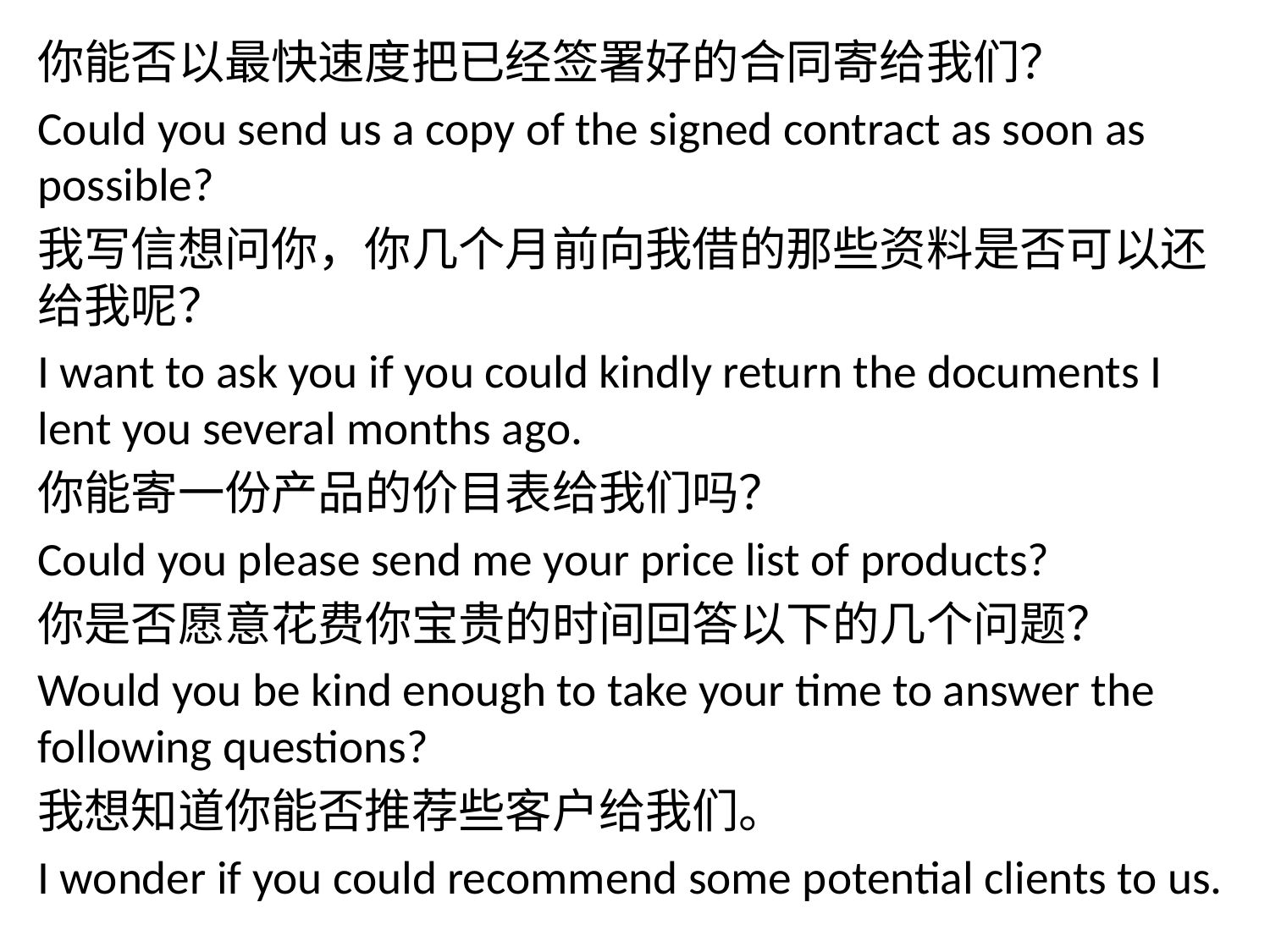

你能否以最快速度把已经签署好的合同寄给我们？
Could you send us a copy of the signed contract as soon as possible?
我写信想问你，你几个月前向我借的那些资料是否可以还给我呢？
I want to ask you if you could kindly return the documents I lent you several months ago.
你能寄一份产品的价目表给我们吗？
Could you please send me your price list of products?
你是否愿意花费你宝贵的时间回答以下的几个问题？
Would you be kind enough to take your time to answer the following questions?
我想知道你能否推荐些客户给我们。
I wonder if you could recommend some potential clients to us.